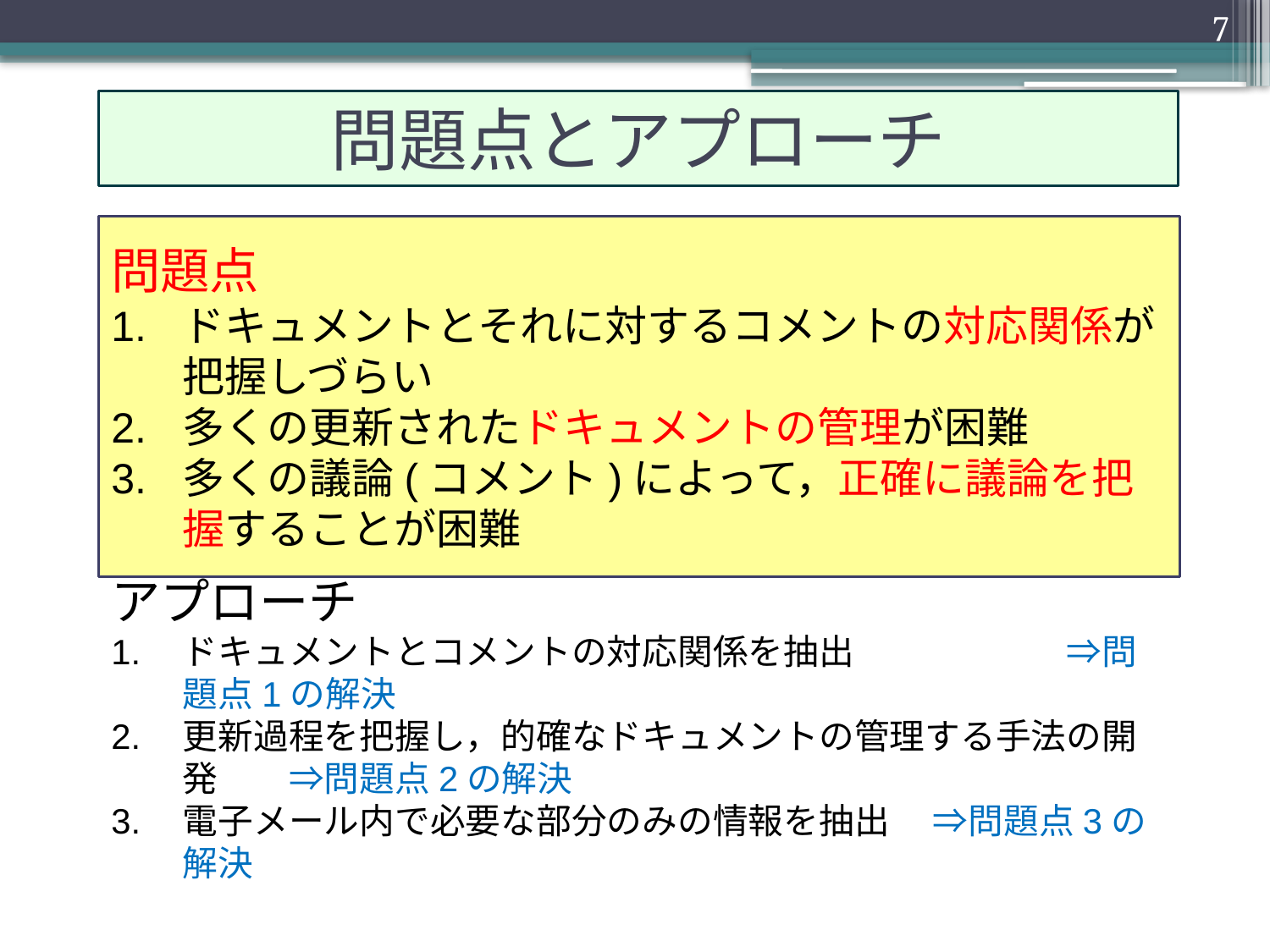

7
問題点とアプローチ
問題点
ドキュメントとそれに対するコメントの対応関係が把握しづらい
多くの更新されたドキュメントの管理が困難
多くの議論(コメント)によって，正確に議論を把握することが困難
アプローチ
ドキュメントとコメントの対応関係を抽出　　　　　　⇒問題点1の解決
更新過程を把握し，的確なドキュメントの管理する手法の開発　　⇒問題点2の解決
電子メール内で必要な部分のみの情報を抽出　 ⇒問題点3の解決